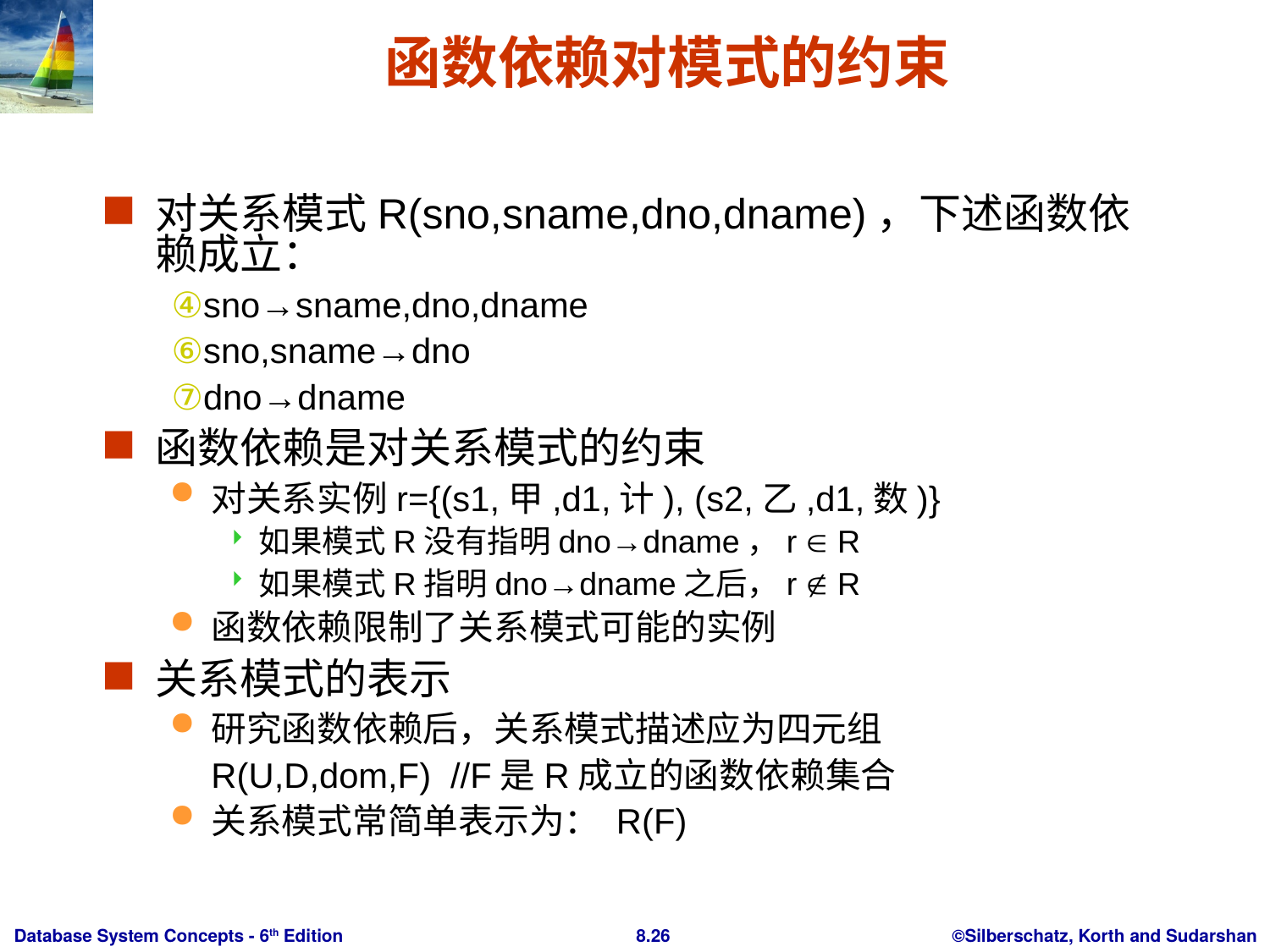

# 函数依赖对模式的约束
对关系模式R(sno,sname,dno,dname)，下述函数依赖成立：
④sno→sname,dno,dname
⑥sno,sname→dno
⑦dno→dname
函数依赖是对关系模式的约束
对关系实例r={(s1,甲,d1,计), (s2,乙,d1,数)}
如果模式R没有指明dno→dname，r ∈ R
如果模式R指明dno→dname之后，r ∉ R
函数依赖限制了关系模式可能的实例
关系模式的表示
研究函数依赖后，关系模式描述应为四元组
	R(U,D,dom,F)  //F是R成立的函数依赖集合
关系模式常简单表示为： R(F)